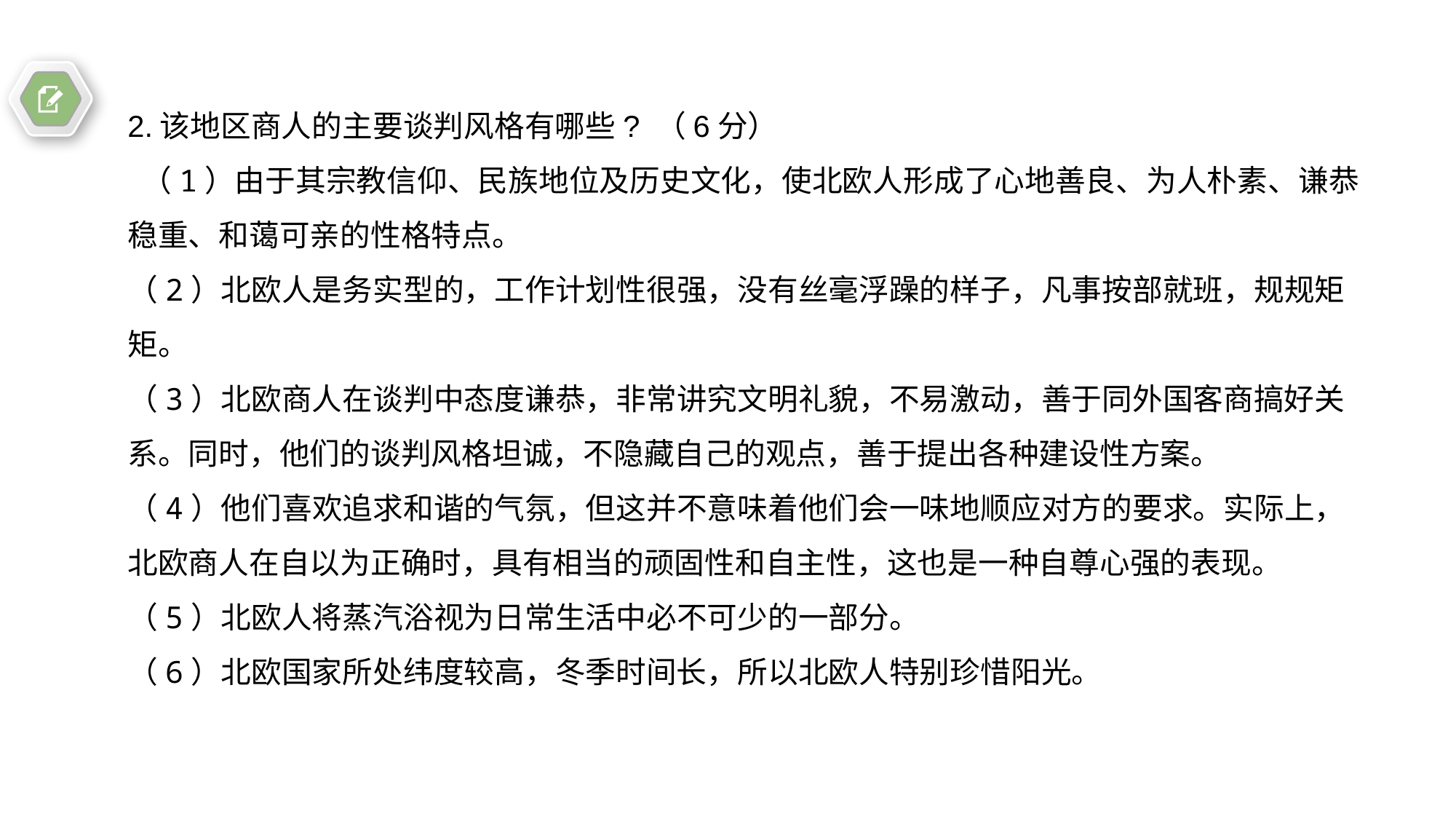

2.该地区商人的主要谈判风格有哪些? （6分）
 （1）由于其宗教信仰、民族地位及历史文化，使北欧人形成了心地善良、为人朴素、谦恭稳重、和蔼可亲的性格特点。
（2）北欧人是务实型的，工作计划性很强，没有丝毫浮躁的样子，凡事按部就班，规规矩矩。
（3）北欧商人在谈判中态度谦恭，非常讲究文明礼貌，不易激动，善于同外国客商搞好关系。同时，他们的谈判风格坦诚，不隐藏自己的观点，善于提出各种建设性方案。
（4）他们喜欢追求和谐的气氛，但这并不意味着他们会一味地顺应对方的要求。实际上，北欧商人在自以为正确时，具有相当的顽固性和自主性，这也是一种自尊心强的表现。
（5）北欧人将蒸汽浴视为日常生活中必不可少的一部分。
（6）北欧国家所处纬度较高，冬季时间长，所以北欧人特别珍惜阳光。